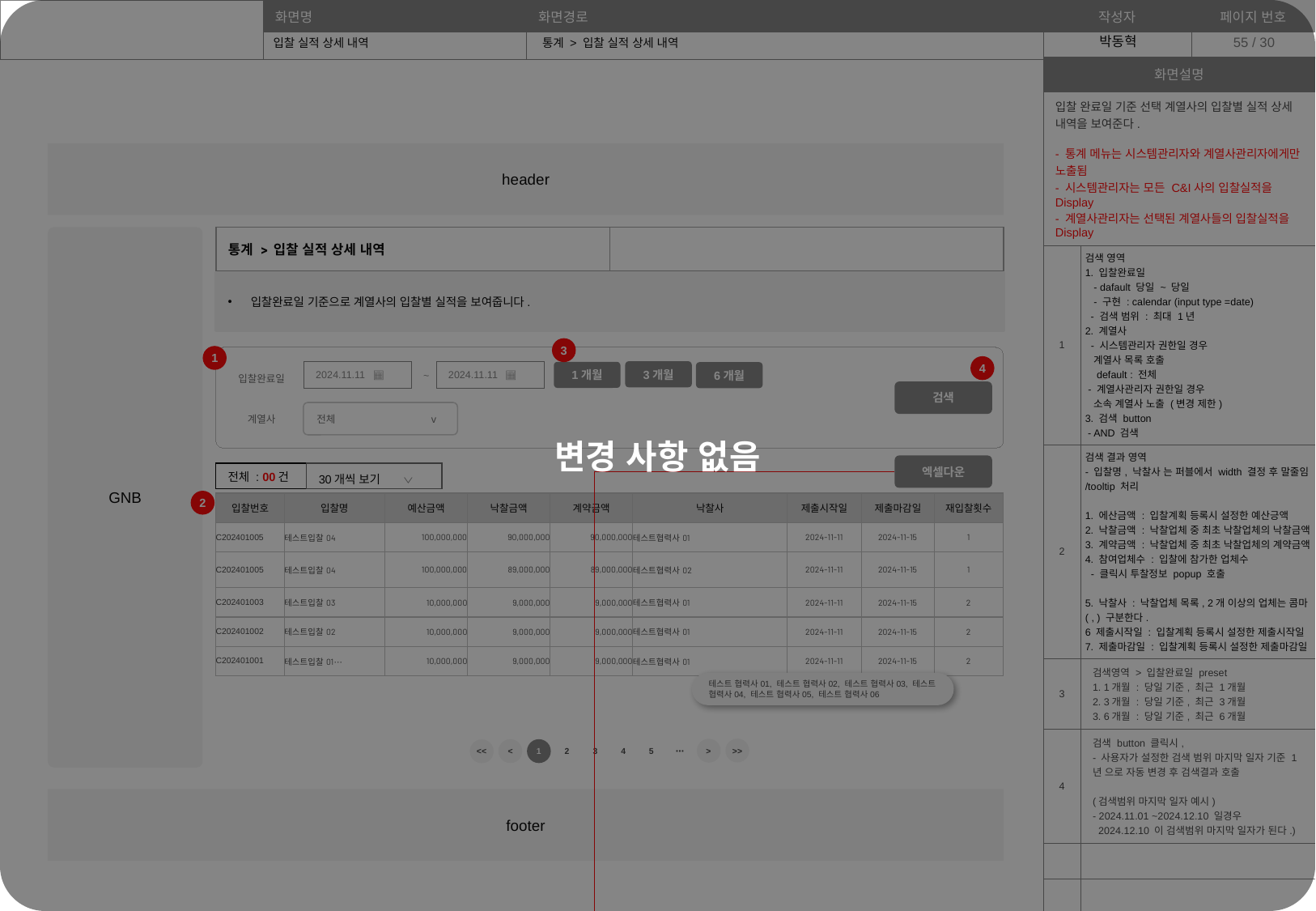

변경 사항 없음
55

입찰 실적 상세 내역
통계 > 입찰 실적 상세 내역
| 화면설명 |  |
| --- | --- |
| 입찰 완료일 기준 선택 계열사의 입찰별 실적 상세 내역을 보여준다. - 통계 메뉴는 시스템관리자와 계열사관리자에게만 노출됨 - 시스템관리자는 모든 C&I사의 입찰실적을 Display - 계열사관리자는 선택된 계열사들의 입찰실적을 Display |  |
| 1 | 검색 영역 1. 입찰완료일 - dafault 당일 ~ 당일 - 구현 : calendar (input type =date) - 검색 범위 : 최대 1년 2. 계열사 - 시스템관리자 권한일 경우 계열사 목록 호출 default : 전체 - 계열사관리자 권한일 경우 소속 계열사 노출 (변경 제한) 3. 검색 button - AND 검색 |
| 2 | 검색 결과 영역 - 입찰명, 낙찰사 는 퍼블에서 width 결정 후 말줄임/tooltip 처리 1. 에산금액 : 입찰계획 등록시 설정한 예산긍액 2. 낙찰금액 : 낙찰업체 중 최초 낙찰업체의 낙찰금액 3. 계약금액 : 낙찰업체 중 최초 낙찰업체의 계약금액 4. 참여업체수 : 입찰에 참가한 업체수 - 클릭시 투찰정보 popup 호출 5. 낙찰사 : 낙찰업체 목록, 2개 이상의 업체는 콤마( , ) 구분한다. 6 제출시작일 : 입찰계획 등록시 설정한 제출시작일 7. 제출마감일 : 입찰계획 등록시 설정한 제출마감일 |
| 3 | 검색영역 > 입찰완료일 preset 1. 1개월 : 당일 기준, 최근 1개월 2. 3개월 : 당일 기준, 최근 3개월 3. 6개월 : 당일 기준, 최근 6개월 |
| 4 | 검색 button 클릭시, - 사용자가 설정한 검색 범위 마지막 일자 기준 1년 으로 자동 변경 후 검색결과 호출 (검색범위 마지막 일자 예시) - 2024.11.01 ~2024.12.10 일경우 2024.12.10 이 검색범위 마지막 일자가 된다.) |
|  |  |
|  |  |
|  |  |
|  |  |
|  |  |
|  |  |
|  |  |
header
GNB
| 통계 > 입찰 실적 상세 내역 |  |
| --- | --- |
입찰완료일 기준으로 계열사의 입찰별 실적을 보여줍니다.
3
1

4
3개월
2024.11.11   📅
2024.11.11   📅
1개월
~
입찰완료일
6개월
검색
계열사
전체                                 v
엑셀다운
| 전체 : 00건 | 30개씩 보기 ⌵ |
| --- | --- |
2
| 입찰번호 | 입찰명 | 예산금액 | 낙찰금액 | 계약금액 | 낙찰사 | 제출시작일 | 제출마감일 | 재입찰횟수 |
| --- | --- | --- | --- | --- | --- | --- | --- | --- |
| C202401005 | 테스트입찰04 | 100,000,000 | 90,000,000 | 90,000,000 | 테스트협력사01 | 2024-11-11 | 2024-11-15 | 1 |
| C202401005 | 테스트입찰04 | 100,000,000 | 89,000,000 | 89,000,000 | 테스트협력사02 | 2024-11-11 | 2024-11-15 | 1 |
| C202401003 | 테스트입찰03 | 10,000,000 | 9,000,000 | 9,000,000 | 테스트협력사01 | 2024-11-11 | 2024-11-15 | 2 |
| C202401002 | 테스트입찰02 | 10,000,000 | 9,000,000 | 9,000,000 | 테스트협력사01 | 2024-11-11 | 2024-11-15 | 2 |
| C202401001 | 테스트입찰01⋯ | 10,000,000 | 9,000,000 | 9,000,000 | 테스트협력사01 | 2024-11-11 | 2024-11-15 | 2 |
테스트 협력사01, 테스트 협력사02, 테스트 협력사03, 테스트 협력사04, 테스트 협력사05, 테스트 협력사06
>>
⋯
>
3
4
5
<
1
2
<<
footer
| 입찰번호 | 입찰명 | 입찰담당자 | 예산금액 | 낙찰금액 | 계약금액 | 낙찰사 | 제출시작일자 | 제출마감일자 | 투찰시간 |
| --- | --- | --- | --- | --- | --- | --- | --- | --- | --- |
| A202503011 | 테스트입찰001 | 김입찰 | 110,000,000 | 100,000,000 | 100,000,000 | 테스트협력사01 | 2025-02-01 | 2025-02-15 | 2025-02-10 오전 13:30:00 |
| A202503011 | 테스트입찰001 | 김입찰 | 110,000,000 | 110,000,000 | 100,000,000 | 테스트협력사02 | 2025-02-01 | 2025-02-15 | 2025-02-11 오전 13:30:00 |
| A202503011 | 테스트입찰001 | 김입찰 | 110,000,000 | 110,000,000 | 100,000,000 | 테스트협력사03 | 2025-02-01 | 2025-02-15 | 2025-02-12 오전 13:30:00 |
| A202503012 | 테스트입찰002 | 강입찰 | 120,000,000 | 110,000,000 | 110,000,000 | 테스트협력사04 | 2025-02-02 | 2025-02-16 | 2025-02-15 오전 13:30:00 |
| A202503012 | 테스트입찰002 | 강입찰 | 120,000,000 | 120,000,000 | 110,000,000 | 테스트협력사05 | 2025-02-02 | 2025-02-16 | 2025-02-15 오전 15:30:00 |
| A202503013 | 테스트입찰003 | 홍입찰 | 130,000,000 | 120,000,000 | 120,000,000 | 테스트협력사06 | 2025-02-03 | 2025-02-17 | 2025-02-15 오전 13:30:00 |